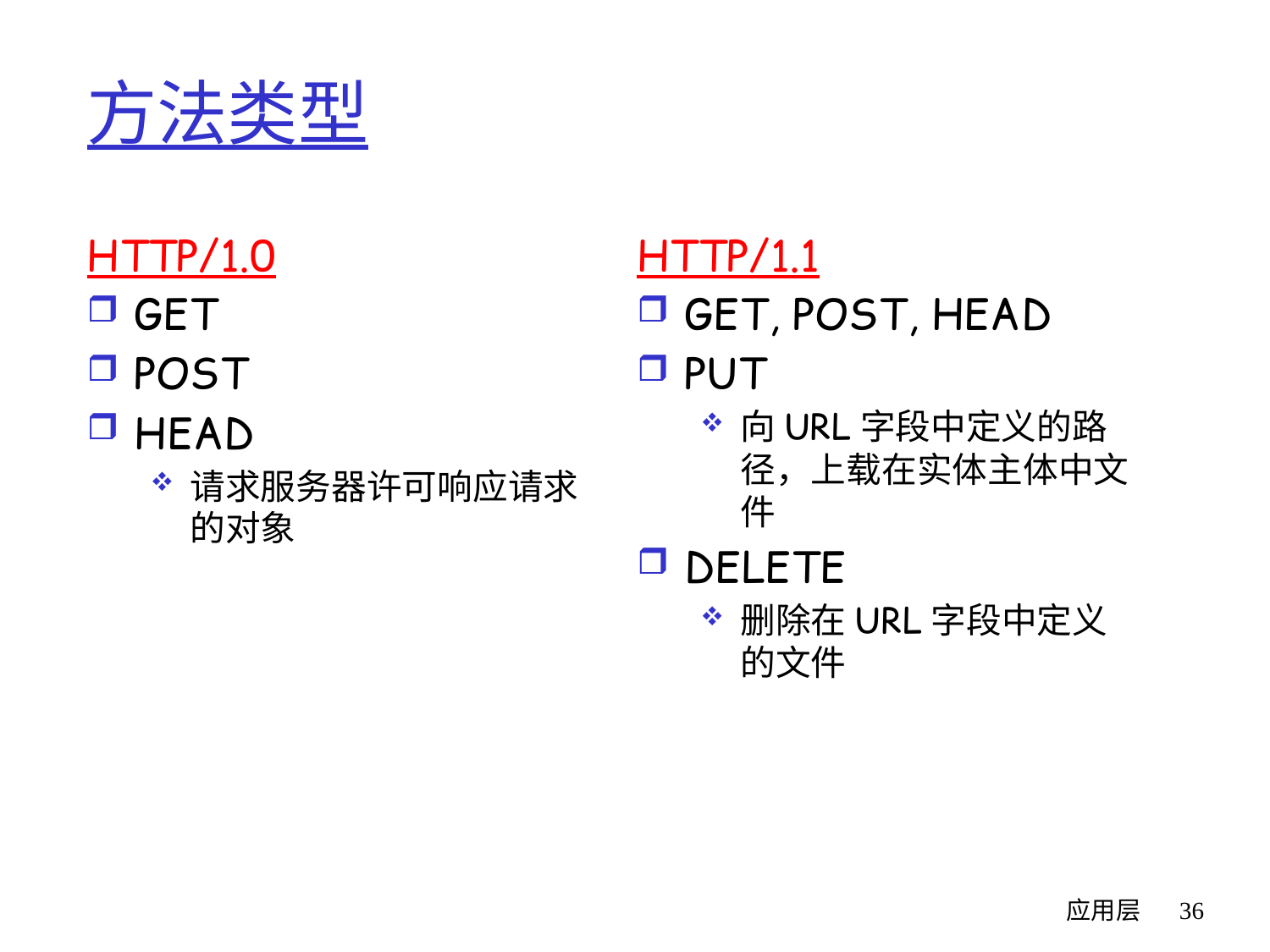

# 方法类型
HTTP/1.0
GET
POST
HEAD
请求服务器许可响应请求的对象
HTTP/1.1
GET, POST, HEAD
PUT
向URL字段中定义的路径，上载在实体主体中文件
DELETE
删除在URL字段中定义的文件
应用层
36